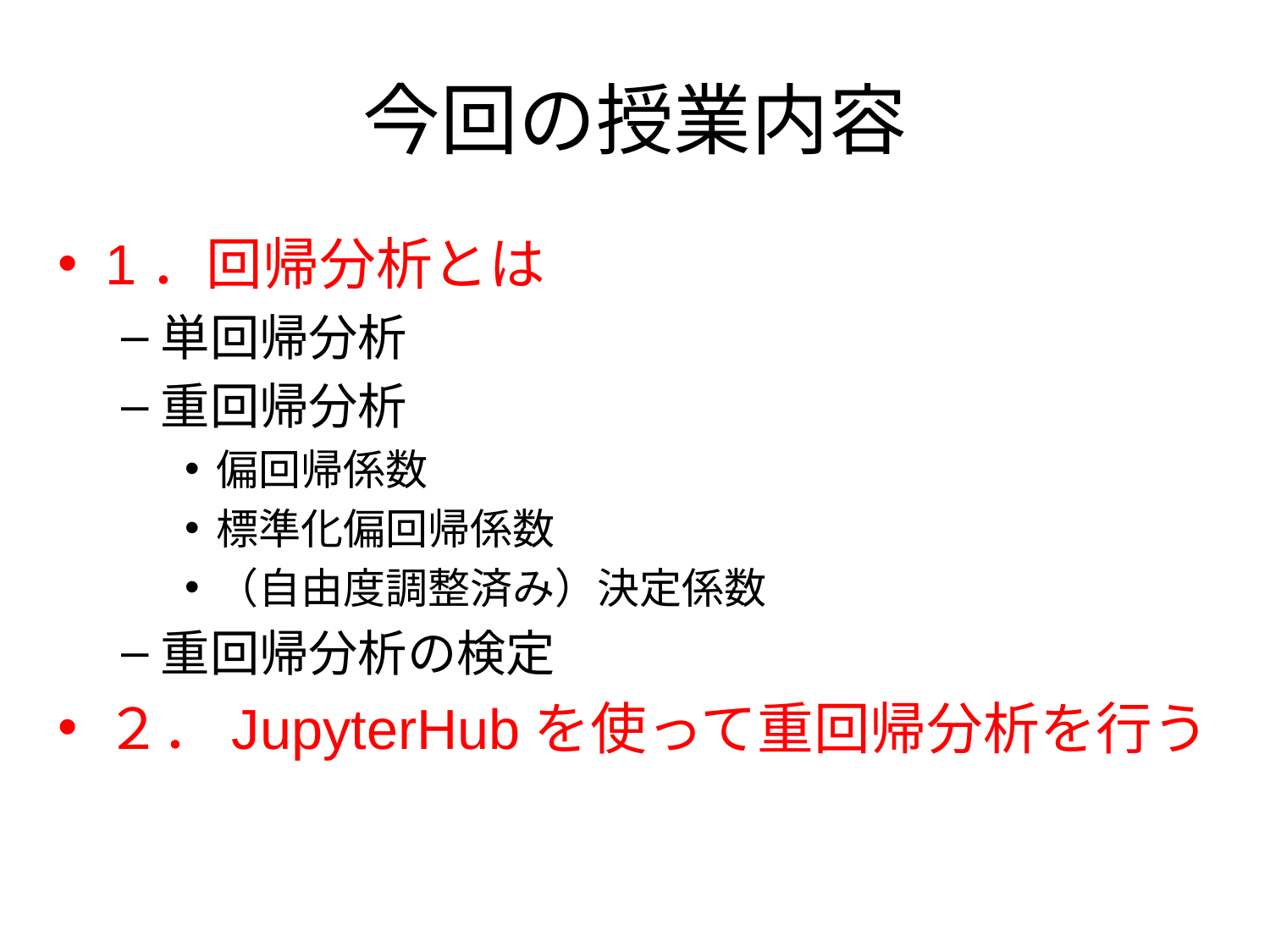

# 今回の授業内容
1．回帰分析とは
単回帰分析
重回帰分析
偏回帰係数
標準化偏回帰係数
（自由度調整済み）決定係数
重回帰分析の検定
２．JupyterHubを使って重回帰分析を行う